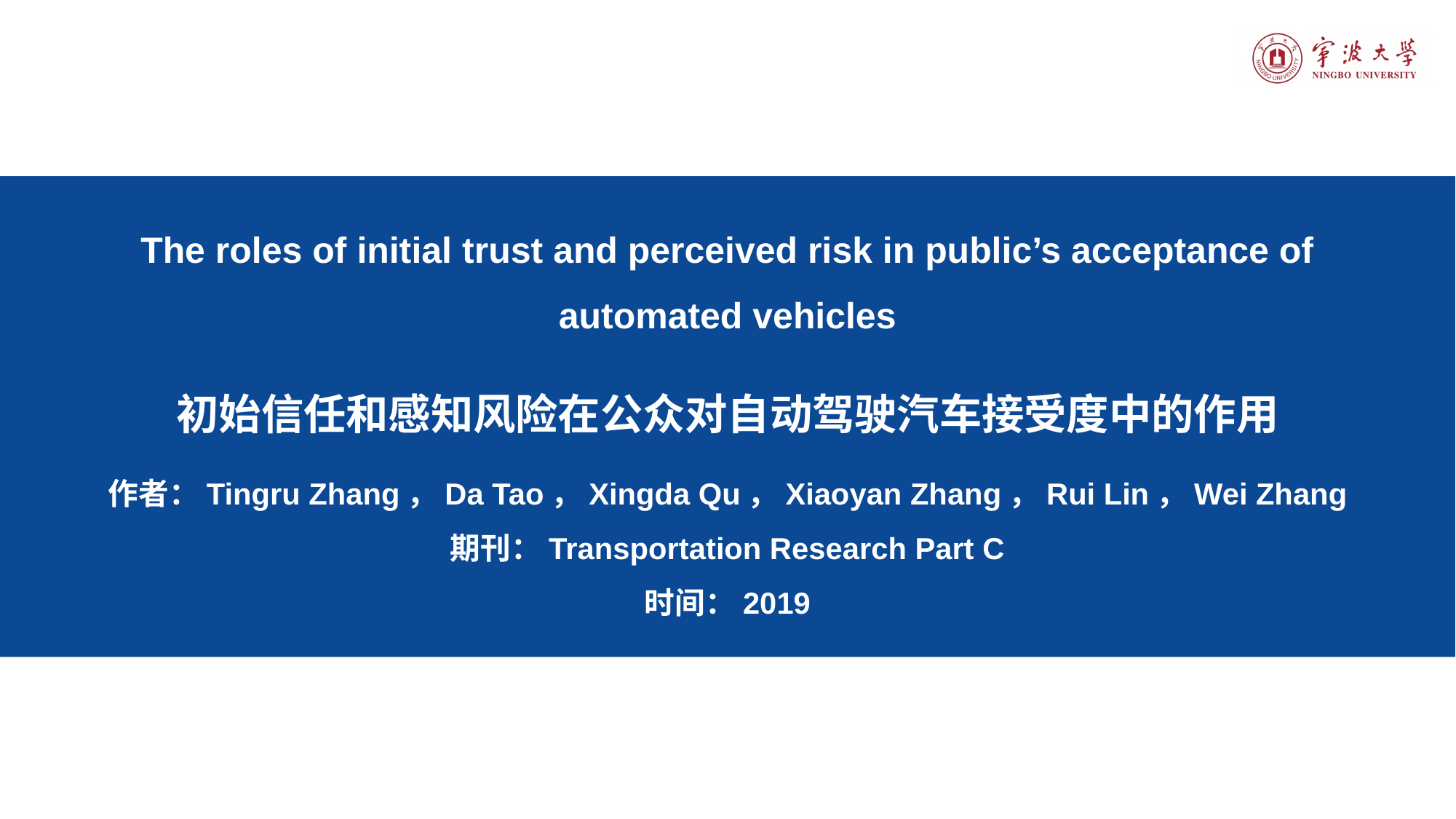

The roles of initial trust and perceived risk in public’s acceptance of
automated vehicles
初始信任和感知风险在公众对自动驾驶汽车接受度中的作用
作者：Tingru Zhang，Da Tao，Xingda Qu，Xiaoyan Zhang，Rui Lin，Wei Zhang
期刊：Transportation Research Part C
时间：2019